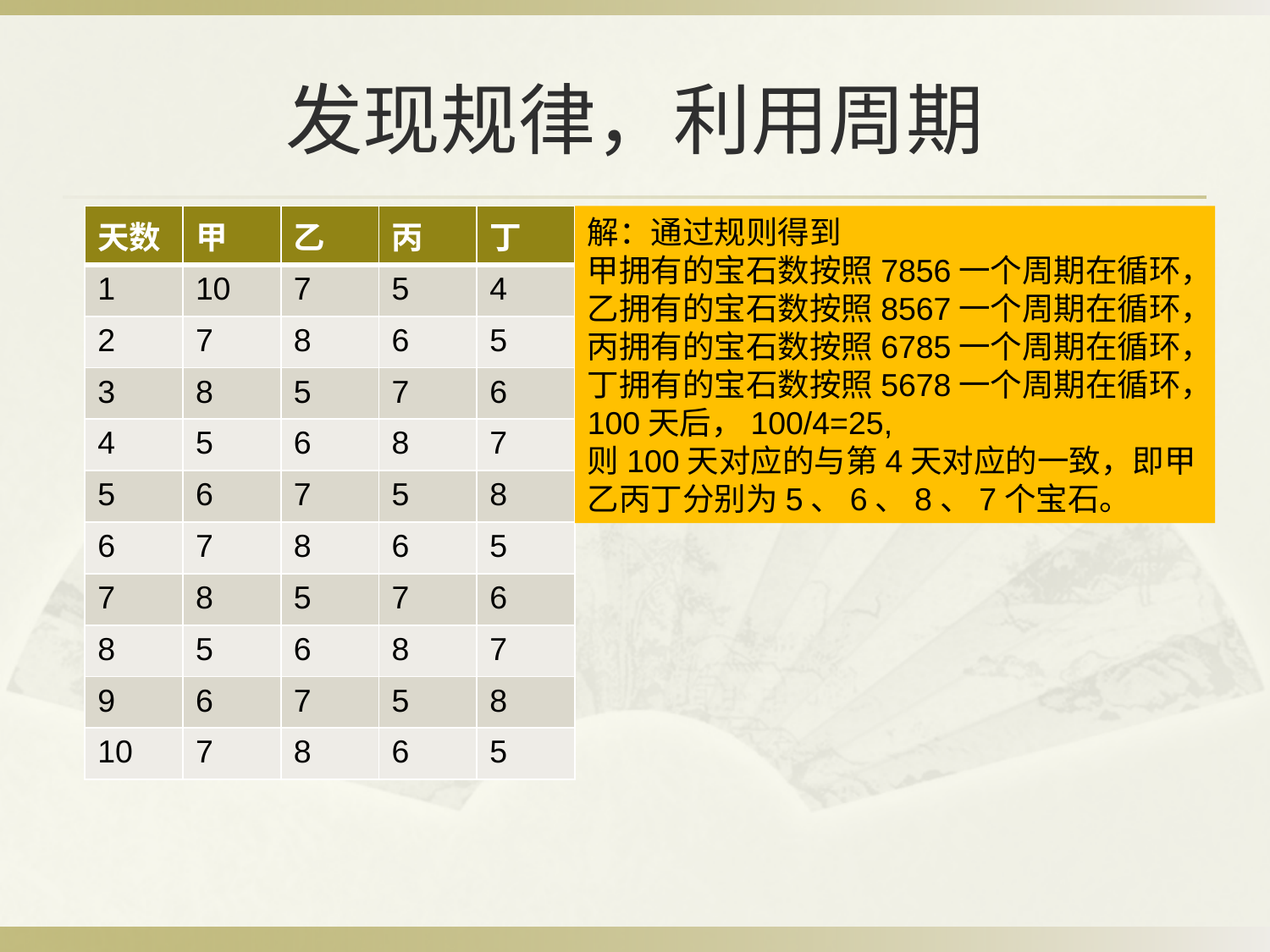

# 发现规律，利用周期
| 天数 | 甲 | 乙 | 丙 | 丁 |
| --- | --- | --- | --- | --- |
| 1 | 10 | 7 | 5 | 4 |
| 2 | 7 | 8 | 6 | 5 |
| 3 | 8 | 5 | 7 | 6 |
| 4 | 5 | 6 | 8 | 7 |
| 5 | 6 | 7 | 5 | 8 |
| 6 | 7 | 8 | 6 | 5 |
| 7 | 8 | 5 | 7 | 6 |
| 8 | 5 | 6 | 8 | 7 |
| 9 | 6 | 7 | 5 | 8 |
| 10 | 7 | 8 | 6 | 5 |
解：通过规则得到
甲拥有的宝石数按照7856一个周期在循环，
乙拥有的宝石数按照8567一个周期在循环，
丙拥有的宝石数按照6785一个周期在循环，
丁拥有的宝石数按照5678一个周期在循环，
100天后，100/4=25,
则100天对应的与第4天对应的一致，即甲乙丙丁分别为5、6、8、7个宝石。